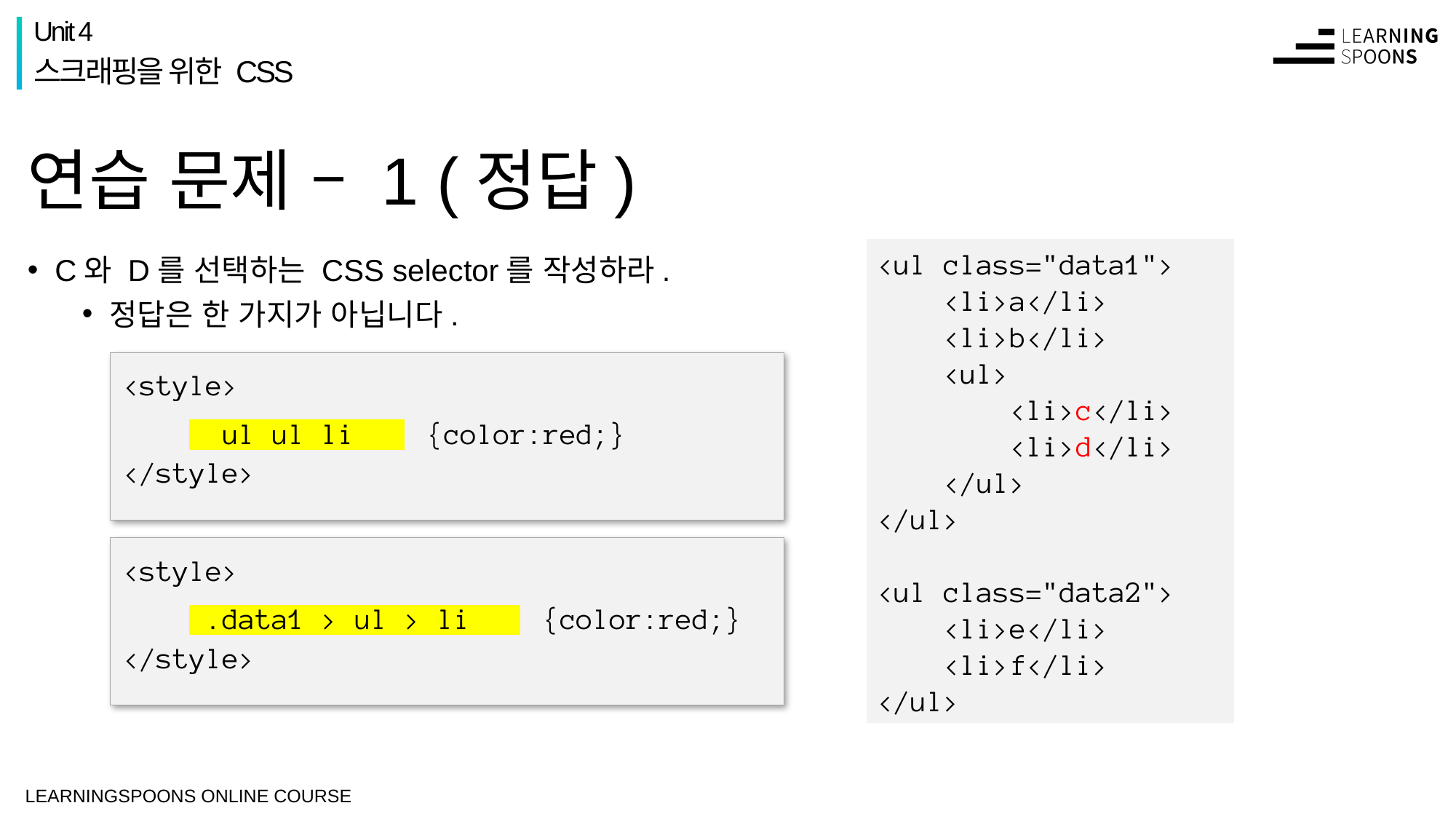

Unit 4
스크래핑을 위한 CSS
# 연습 문제 – 1 (정답)
<ul class="data1">
    <li>a</li>
    <li>b</li>
    <ul>
        <li>c</li>
        <li>d</li>
    </ul>
</ul>

<ul class="data2">
    <li>e</li>
    <li>f</li>
</ul>
C와 D를 선택하는 CSS selector를 작성하라.
정답은 한 가지가 아닙니다.
<style>
      ul ul li    {color:red;}
</style>
<style>
     .data1 > ul > li    {color:red;}
</style>